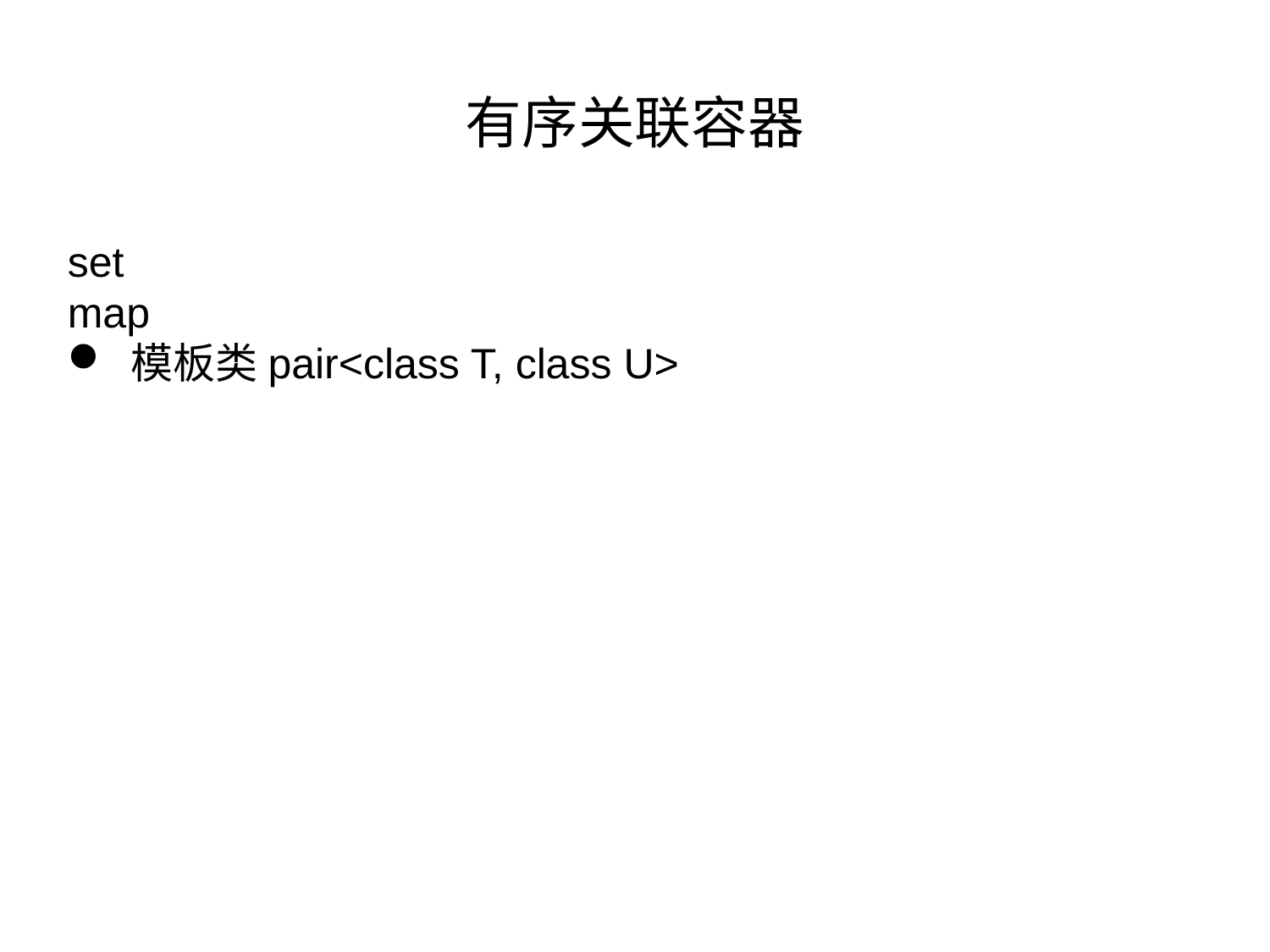

有序关联容器
set
map
模板类pair<class T, class U>